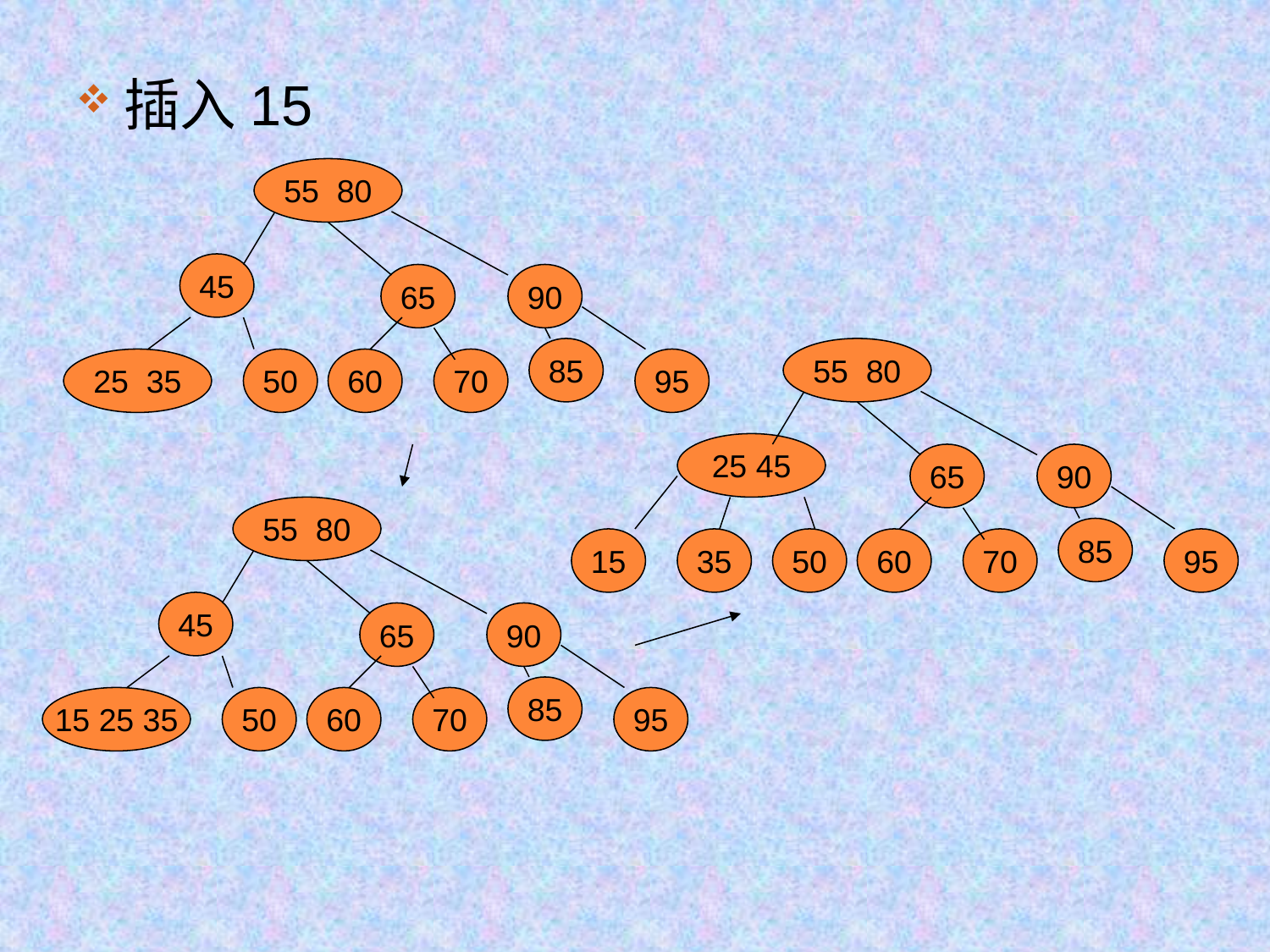

插入15
55  80

45
65
90

85
55  80
25  35
50
60
70
95

25 45

65
90

55  80

85
15
35
50
60
70
95

45
65
90

85
15 25 35
50
60
70
95